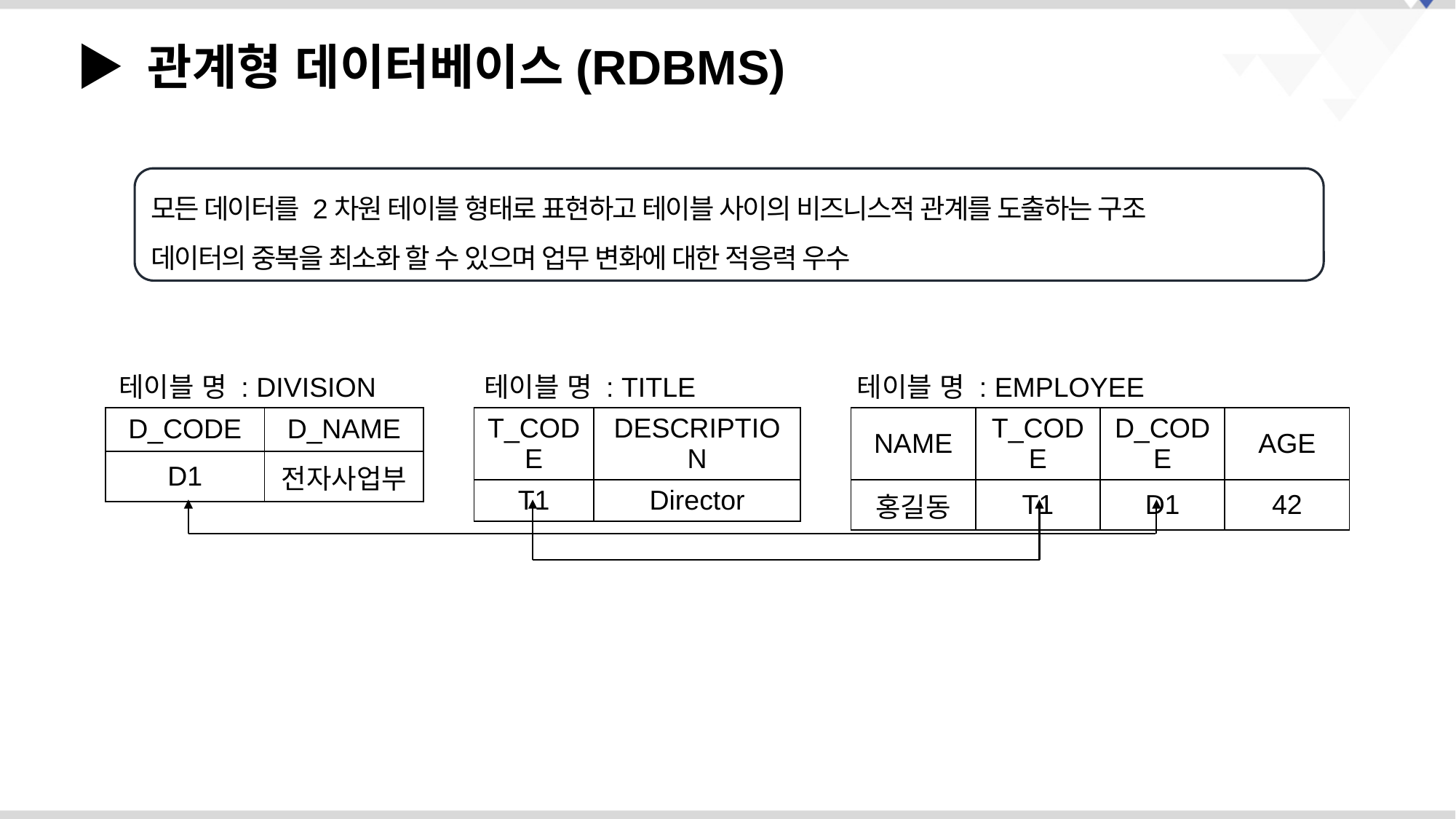

▶ 관계형 데이터베이스(RDBMS)
모든 데이터를 2차원 테이블 형태로 표현하고 테이블 사이의 비즈니스적 관계를 도출하는 구조
데이터의 중복을 최소화 할 수 있으며 업무 변화에 대한 적응력 우수
테이블 명 : DIVISION
테이블 명 : TITLE
테이블 명 : EMPLOYEE
| D\_CODE | D\_NAME |
| --- | --- |
| D1 | 전자사업부 |
| T\_CODE | DESCRIPTION |
| --- | --- |
| T1 | Director |
| NAME | T\_CODE | D\_CODE | AGE |
| --- | --- | --- | --- |
| 홍길동 | T1 | D1 | 42 |